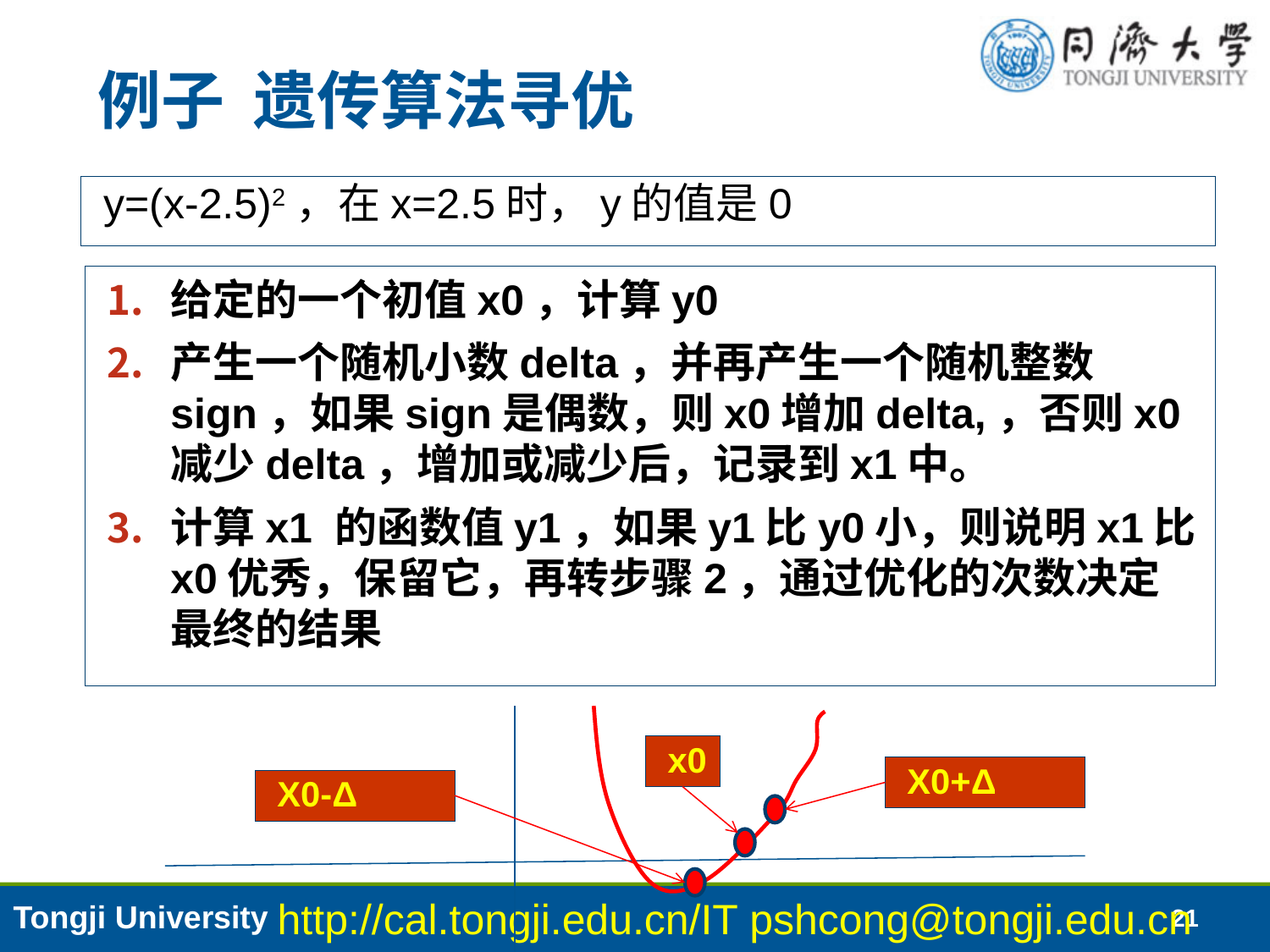

例子  遗传算法寻优
y=(x-2.5)2，在x=2.5时，y的值是0
给定的一个初值x0，计算y0
产生一个随机小数delta，并再产生一个随机整数sign，如果sign是偶数，则x0增加delta,，否则x0减少delta，增加或减少后，记录到x1中。
计算x1 的函数值y1，如果y1比y0小，则说明x1比x0优秀，保留它，再转步骤2，通过优化的次数决定最终的结果

x0
X0+Δ
X0-Δ